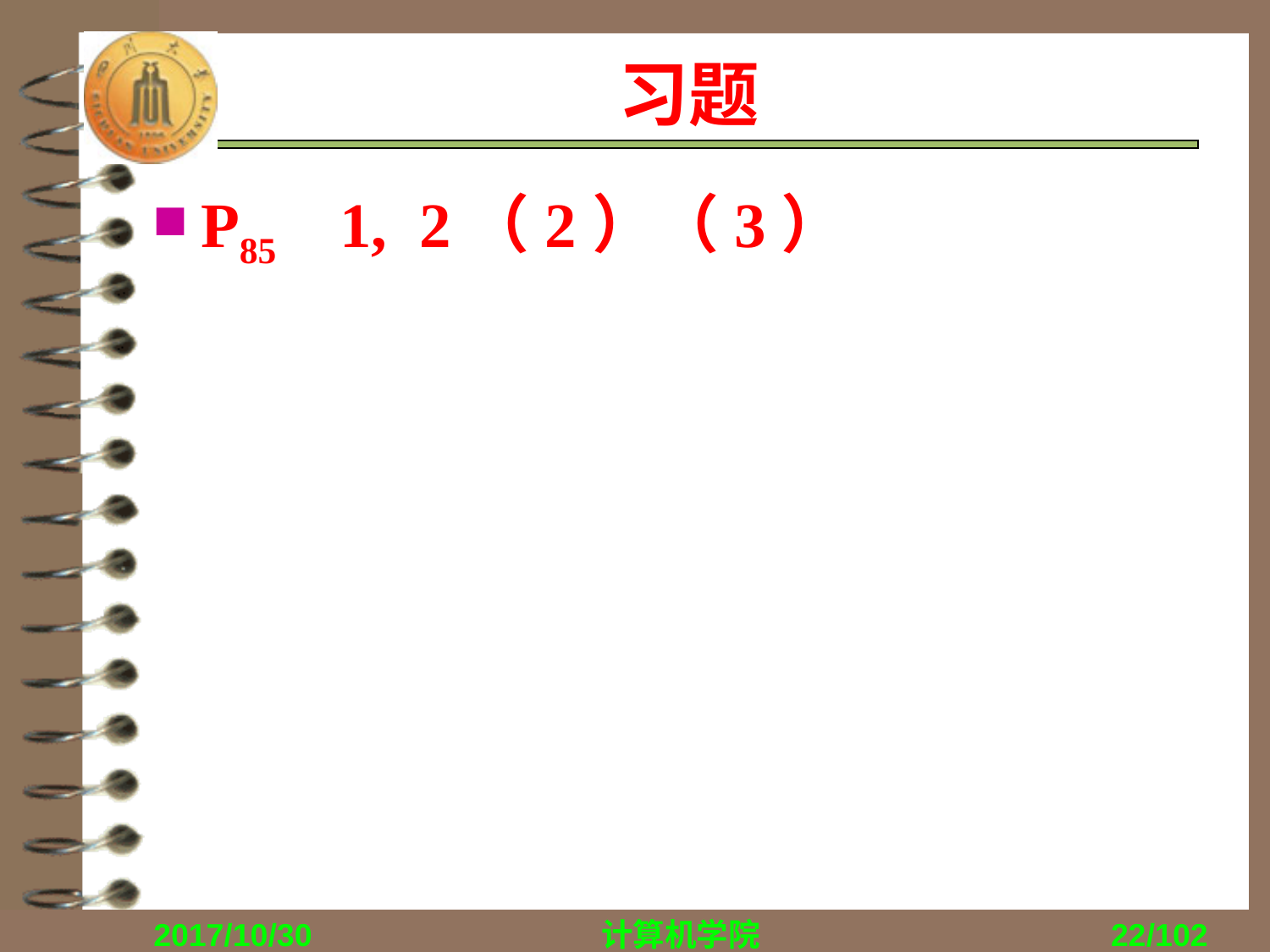

# 习题
P85    1,  2（2）（3）
2017/10/30
计算机学院
22/102